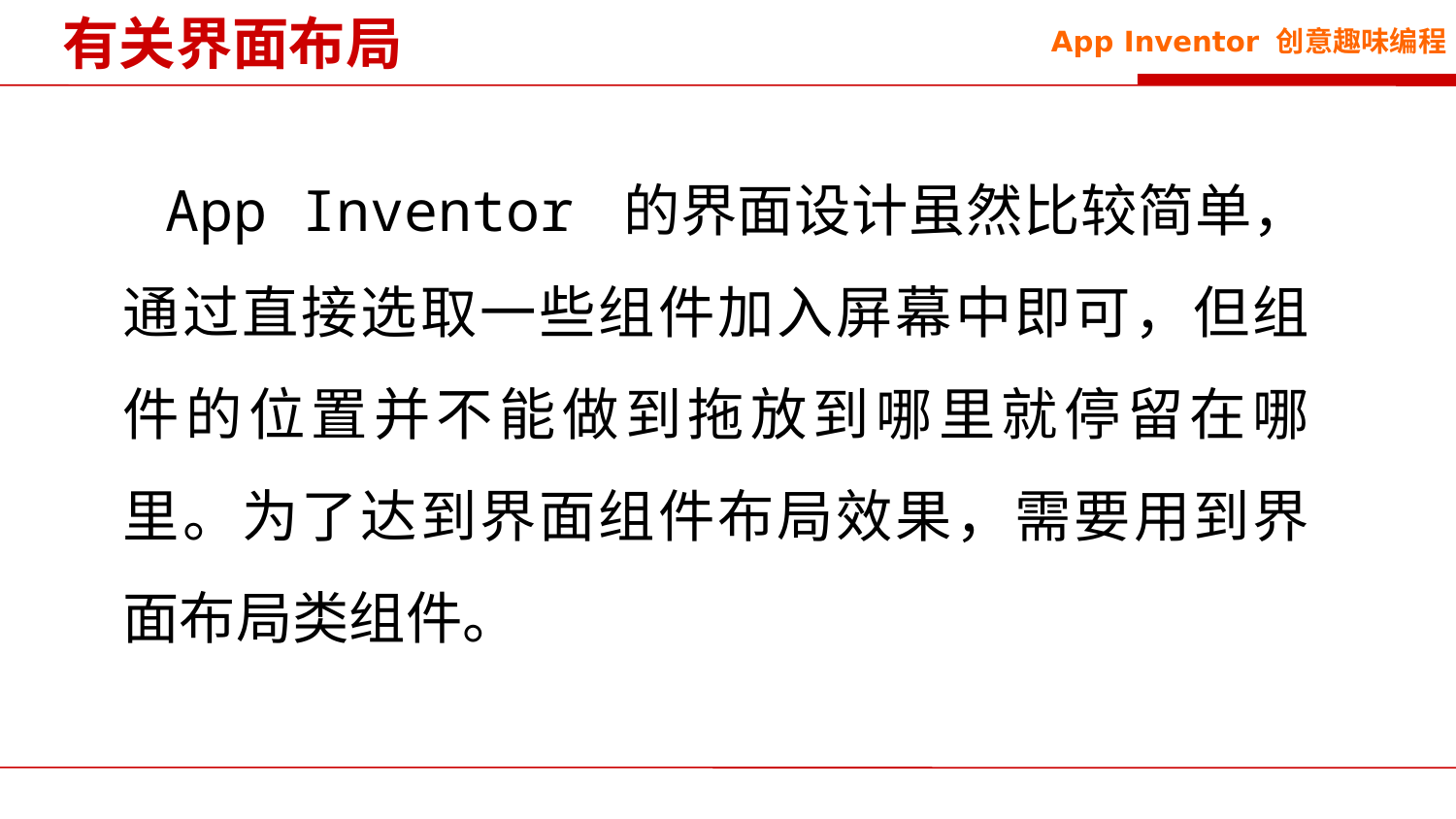

有关界面布局
App Inventor 的界面设计虽然比较简单，通过直接选取一些组件加入屏幕中即可，但组件的位置并不能做到拖放到哪里就停留在哪里。为了达到界面组件布局效果，需要用到界面布局类组件。